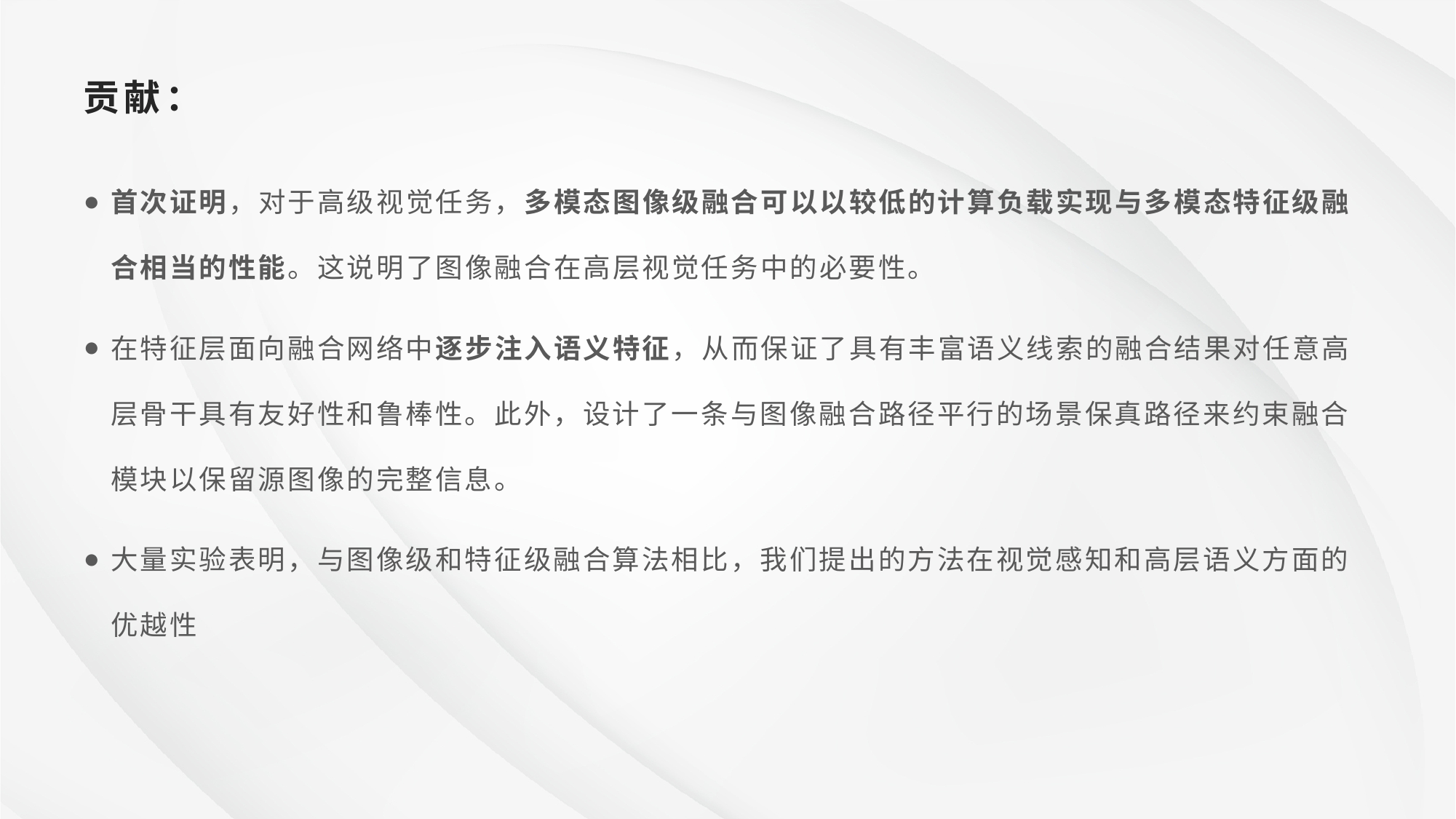

# 贡献：
首次证明，对于高级视觉任务，多模态图像级融合可以以较低的计算负载实现与多模态特征级融合相当的性能。这说明了图像融合在高层视觉任务中的必要性。
在特征层面向融合网络中逐步注入语义特征，从而保证了具有丰富语义线索的融合结果对任意高层骨干具有友好性和鲁棒性。此外，设计了一条与图像融合路径平行的场景保真路径来约束融合模块以保留源图像的完整信息。
大量实验表明，与图像级和特征级融合算法相比，我们提出的方法在视觉感知和高层语义方面的优越性